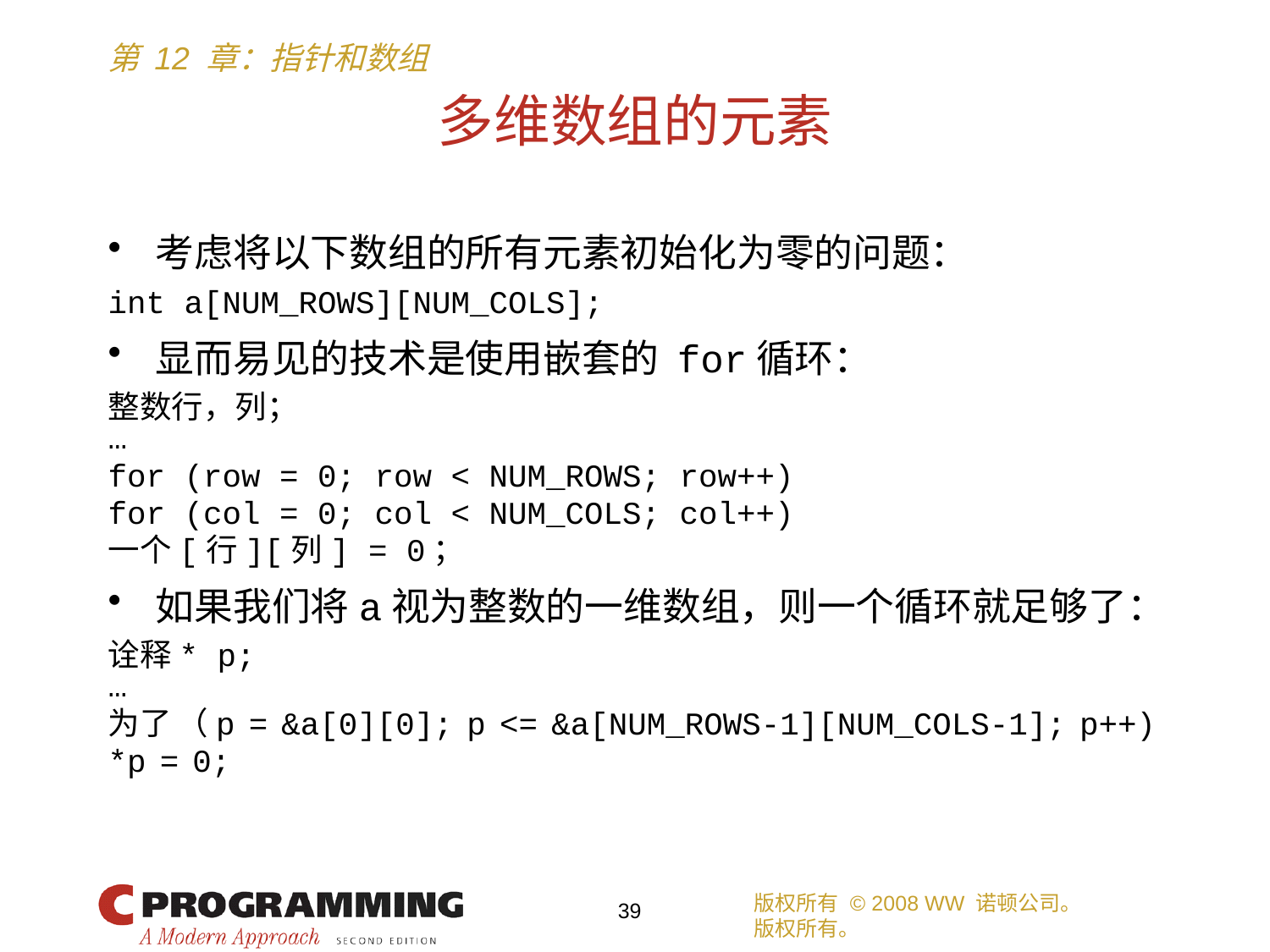

# 多维数组的元素
考虑将以下数组的所有元素初始化为零的问题：
int a[NUM_ROWS][NUM_COLS];
显而易见的技术是使用嵌套的 for循环：
整数行，列；
…
for (row = 0; row < NUM_ROWS; row++)
for (col = 0; col < NUM_COLS; col++)
一个[行][列] = 0；
如果我们将a视为整数的一维数组，则一个循环就足够了：
诠释* p;
…
为了 （p = &a[0][0]; p <= &a[NUM_ROWS-1][NUM_COLS-1]; p++)
*p = 0;

版权所有 © 2008 WW 诺顿公司。
版权所有。
39